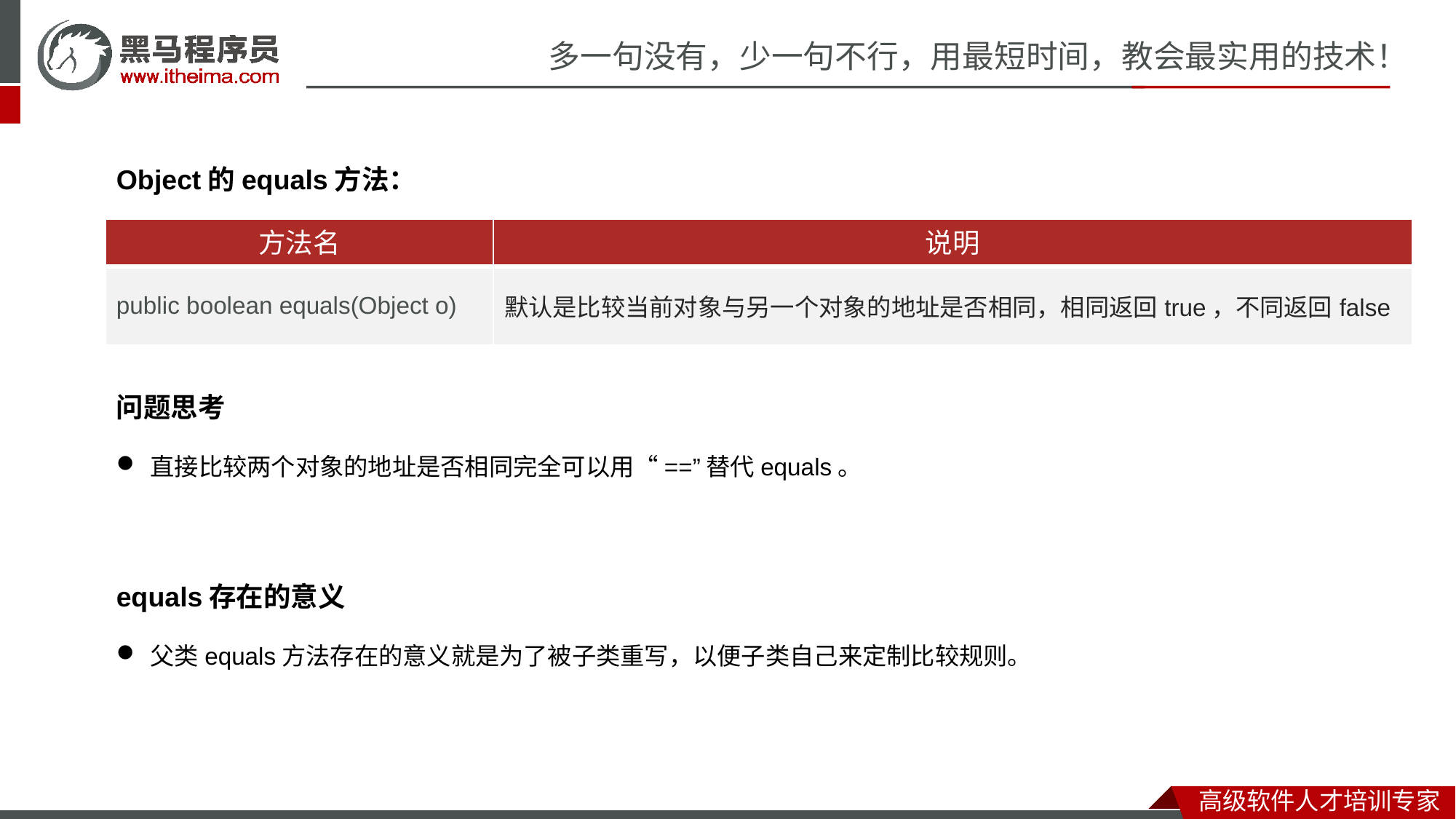

Object的equals方法：
| 方法名 | 说明 |
| --- | --- |
| public boolean equals(Object o) | 默认是比较当前对象与另一个对象的地址是否相同，相同返回true，不同返回false |
问题思考
直接比较两个对象的地址是否相同完全可以用“==”替代equals。

equals存在的意义
父类equals方法存在的意义就是为了被子类重写，以便子类自己来定制比较规则。